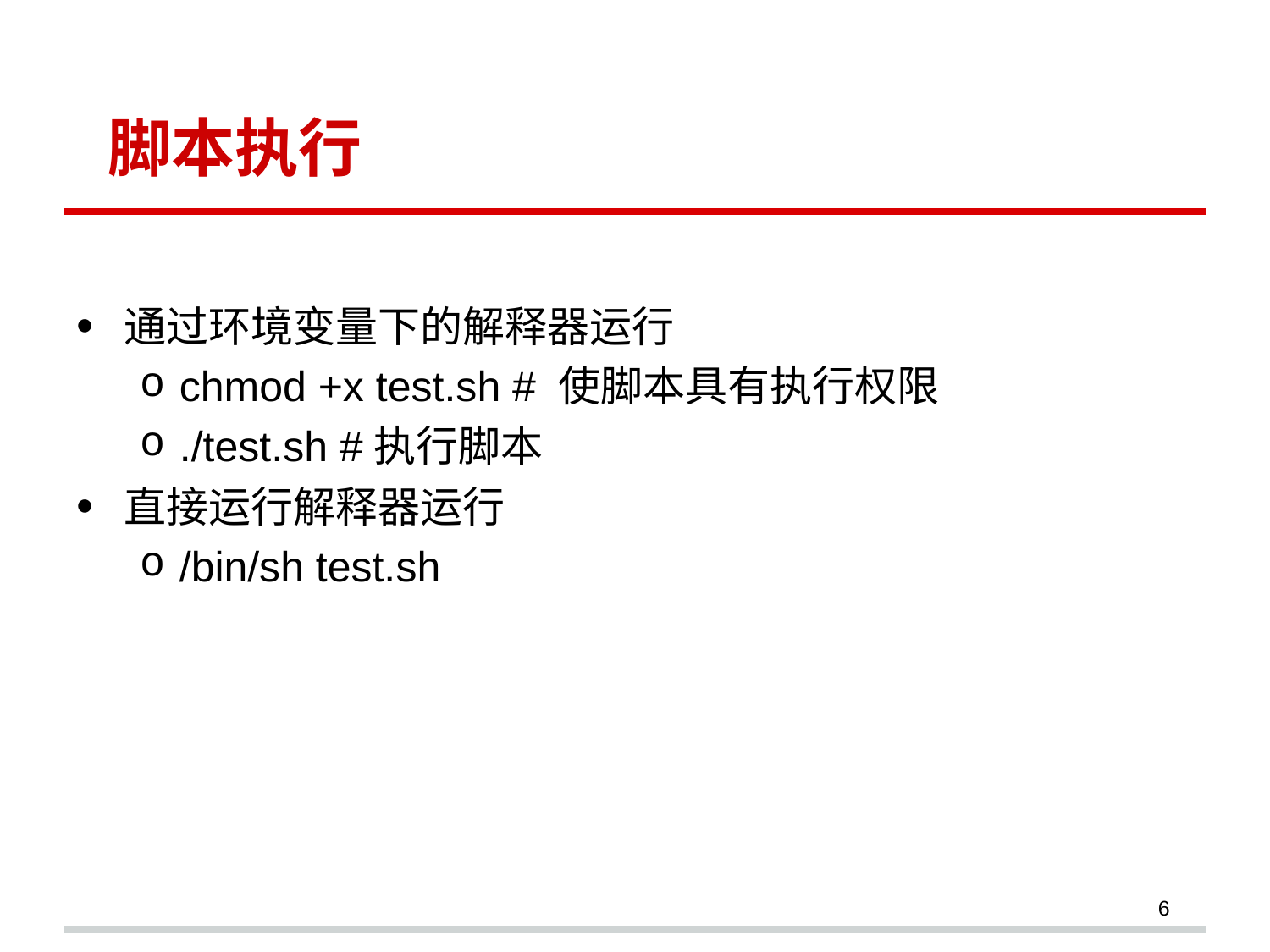

# 脚本执行

通过环境变量下的解释器运行
chmod +x test.sh # 使脚本具有执行权限
./test.sh #执行脚本
直接运行解释器运行
/bin/sh test.sh
6